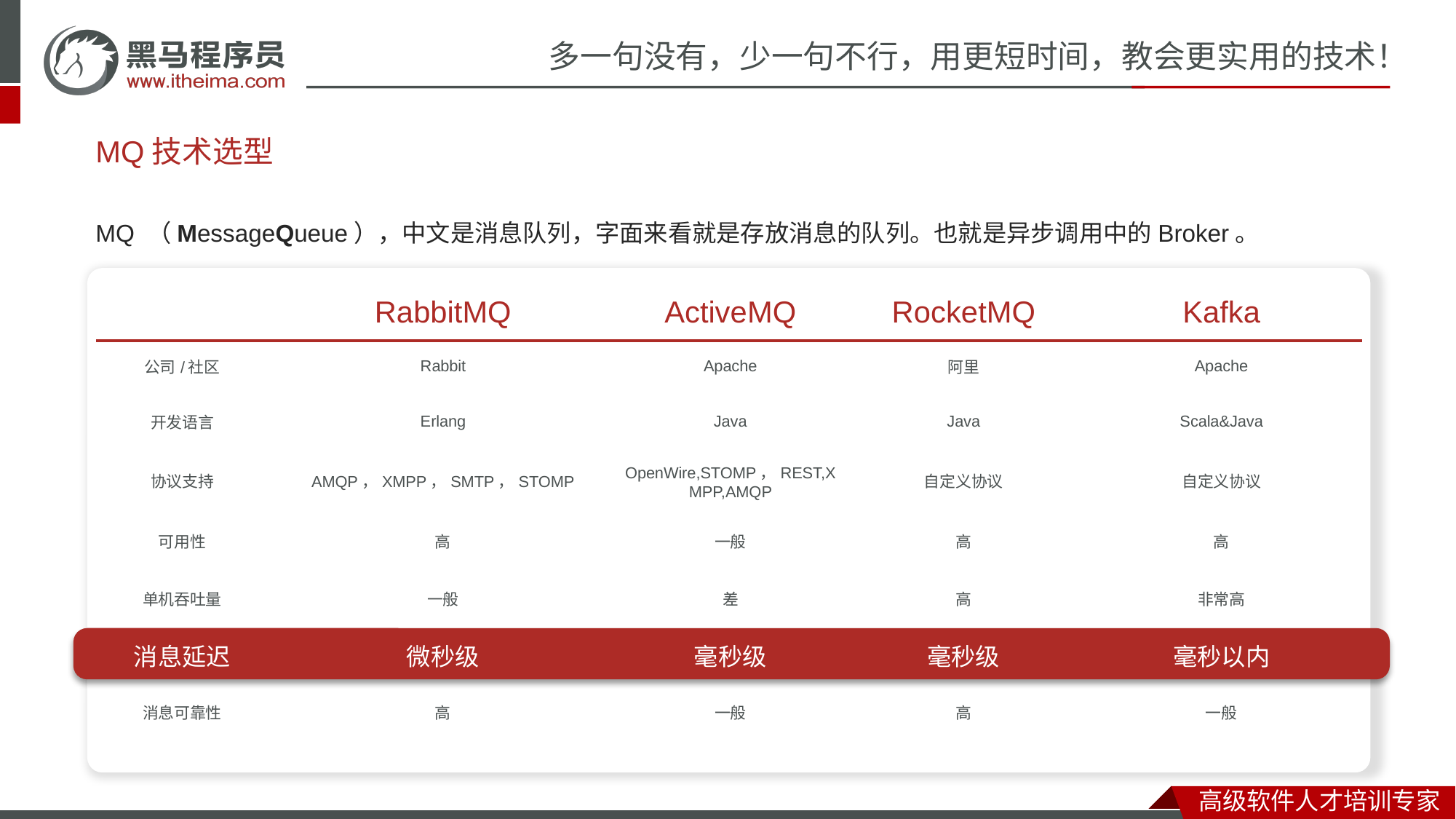

# MQ技术选型
MQ （MessageQueue），中文是消息队列，字面来看就是存放消息的队列。也就是异步调用中的Broker。

|  | RabbitMQ | ActiveMQ | RocketMQ | Kafka |
| --- | --- | --- | --- | --- |
| 公司/社区 | Rabbit | Apache | 阿里 | Apache |
| 开发语言 | Erlang | Java | Java | Scala&Java |
| 协议支持 | AMQP，XMPP，SMTP，STOMP | OpenWire,STOMP，REST,XMPP,AMQP | 自定义协议 | 自定义协议 |
| 可用性 | 高 | 一般 | 高 | 高 |
| 单机吞吐量 | 一般 | 差 | 高 | 非常高 |
| 消息延迟 | 微秒级 | 毫秒级 | 毫秒级 | 毫秒以内 |
| 消息可靠性 | 高 | 一般 | 高 | 一般 |